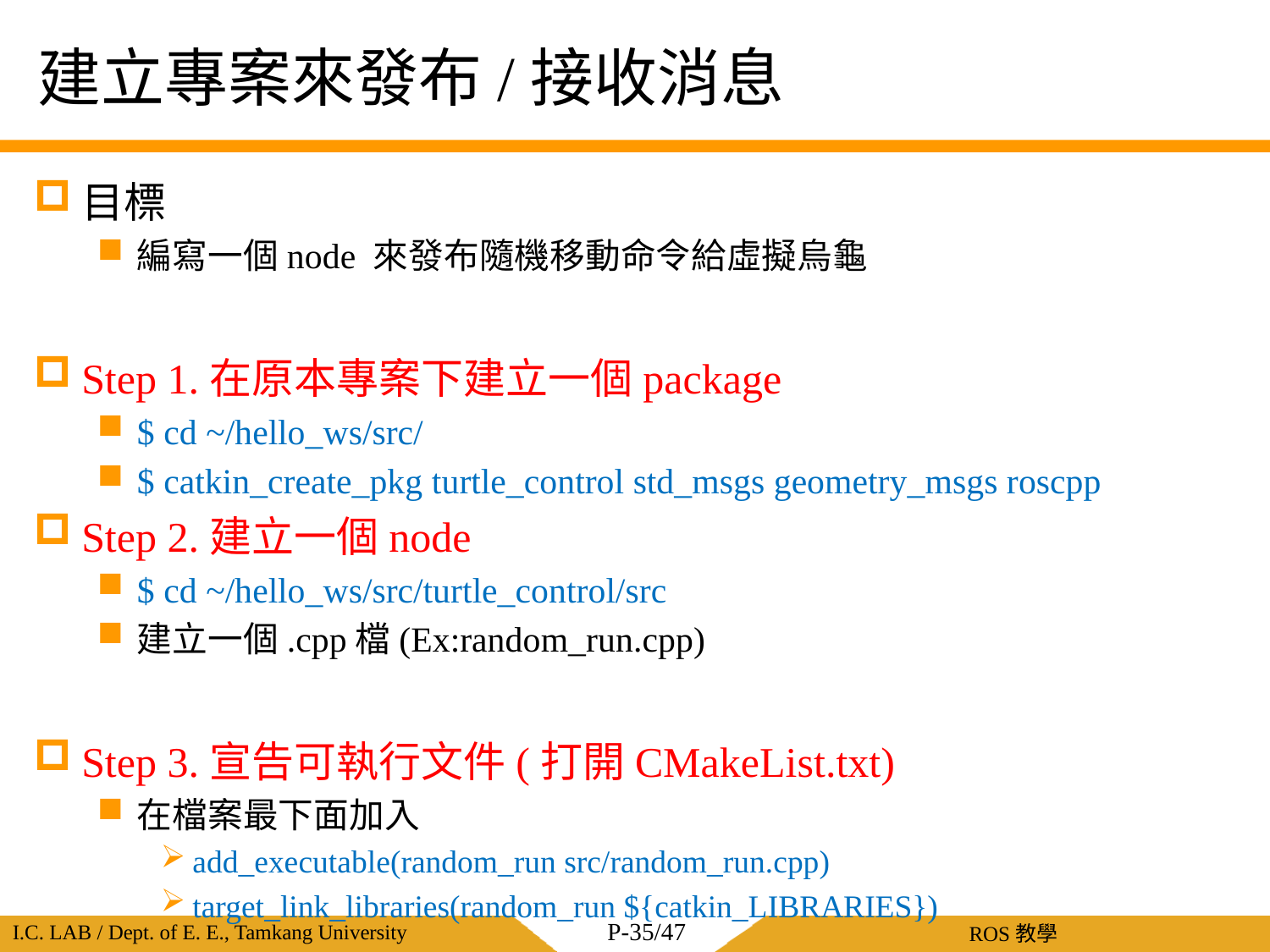

# 建立專案來發布/接收消息
目標
編寫一個node 來發布隨機移動命令給虛擬烏龜

Step 1.在原本專案下建立一個package
$ cd ~/hello_ws/src/
$ catkin_create_pkg turtle_control std_msgs geometry_msgs roscpp
Step 2.建立一個node
$ cd ~/hello_ws/src/turtle_control/src
建立一個.cpp檔(Ex:random_run.cpp)

Step 3.宣告可執行文件(打開CMakeList.txt)
在檔案最下面加入
add_executable(random_run src/random_run.cpp)
target_link_libraries(random_run ${catkin_LIBRARIES})